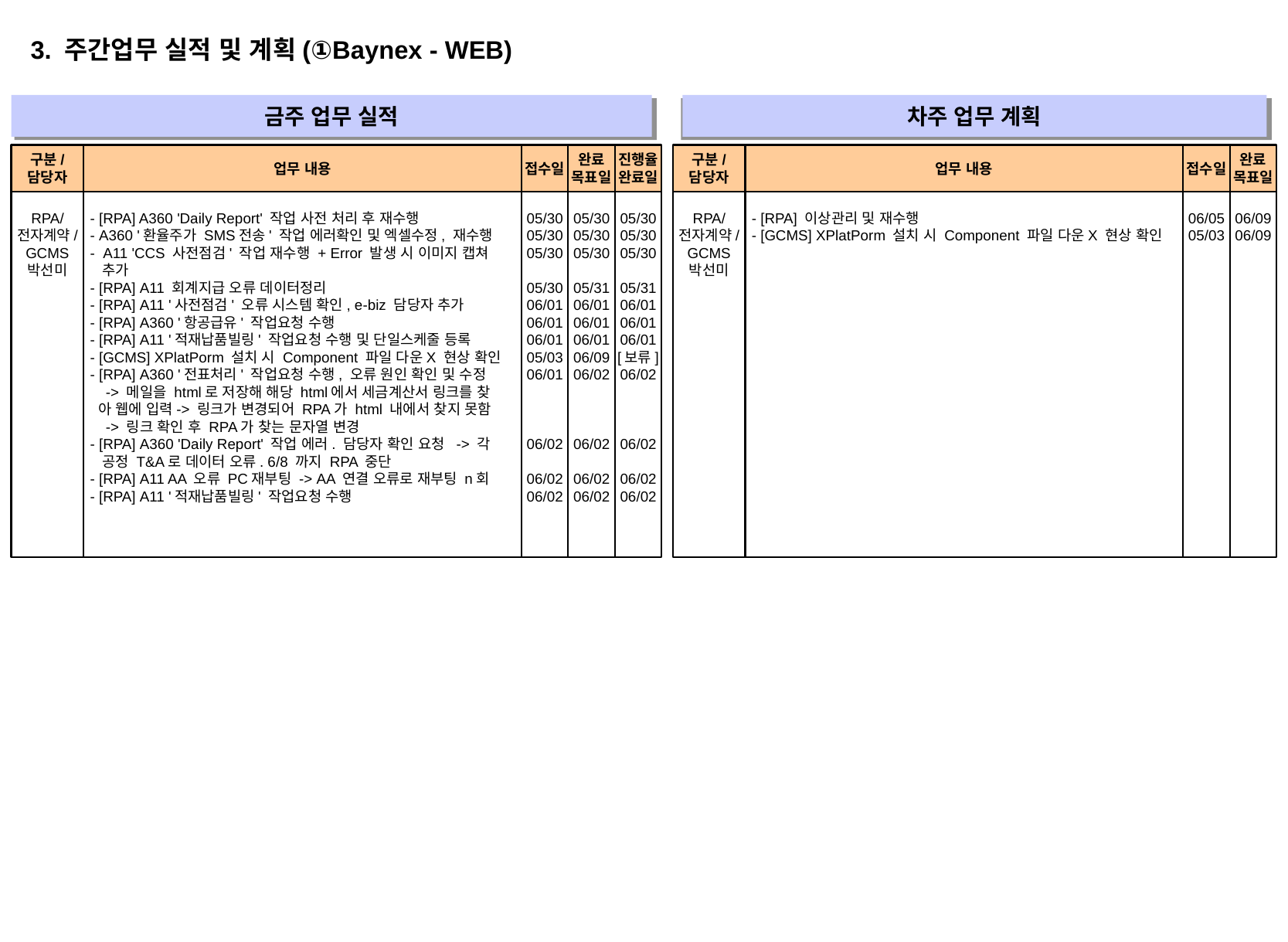

3. 주간업무 실적 및 계획(①Baynex - WEB)
금주 업무 실적
차주 업무 계획
" "
" "
구분/
담당자
업무 내용
접수일
완료
목표일
진행율
완료일
구분/
담당자
업무 내용
접수일
완료
목표일
RPA/
전자계약/
GCMS
박선미

- [RPA] A360 'Daily Report' 작업 사전 처리 후 재수행
- A360 '환율주가 SMS전송' 작업 에러확인 및 엑셀수정, 재수행
-  A11 'CCS 사전점검' 작업 재수행 + Error 발생 시 이미지 캡쳐
   추가
- [RPA] A11 회계지급 오류 데이터정리
- [RPA] A11 '사전점검' 오류 시스템 확인, e-biz 담당자 추가
- [RPA] A360 '항공급유' 작업요청 수행
- [RPA] A11 '적재납품빌링' 작업요청 수행 및 단일스케줄 등록
- [GCMS] XPlatPorm 설치 시 Component 파일 다운X 현상 확인
- [RPA] A360 '전표처리' 작업요청 수행, 오류 원인 확인 및 수정
   -> 메일을 html로 저장해 해당 html에서 세금계산서 링크를 찾
  아 웹에 입력-> 링크가 변경되어 RPA가 html 내에서 찾지 못함
   -> 링크 확인 후 RPA가 찾는 문자열 변경
- [RPA] A360 'Daily Report' 작업 에러. 담당자 확인 요청  -> 각
   공정 T&A로 데이터 오류. 6/8 까지 RPA 중단
- [RPA] A11 AA 오류 PC재부팅 -> AA 연결 오류로 재부팅 n회
- [RPA] A11 '적재납품빌링' 작업요청 수행
05/30
05/30
05/30
05/30
06/01
06/01
06/01
05/03
06/01
06/02
06/02
06/02
05/30
05/30
05/30
05/31
06/01
06/01
06/01
06/09
06/02
06/02
06/02
06/02
05/30
05/30
05/30
05/31
06/01
06/01
06/01
[보류]
06/02
06/02
06/02
06/02
RPA/
전자계약/
GCMS
박선미

- [RPA] 이상관리 및 재수행
- [GCMS] XPlatPorm 설치 시 Component 파일 다운X 현상 확인
06/05
05/03
06/09
06/09